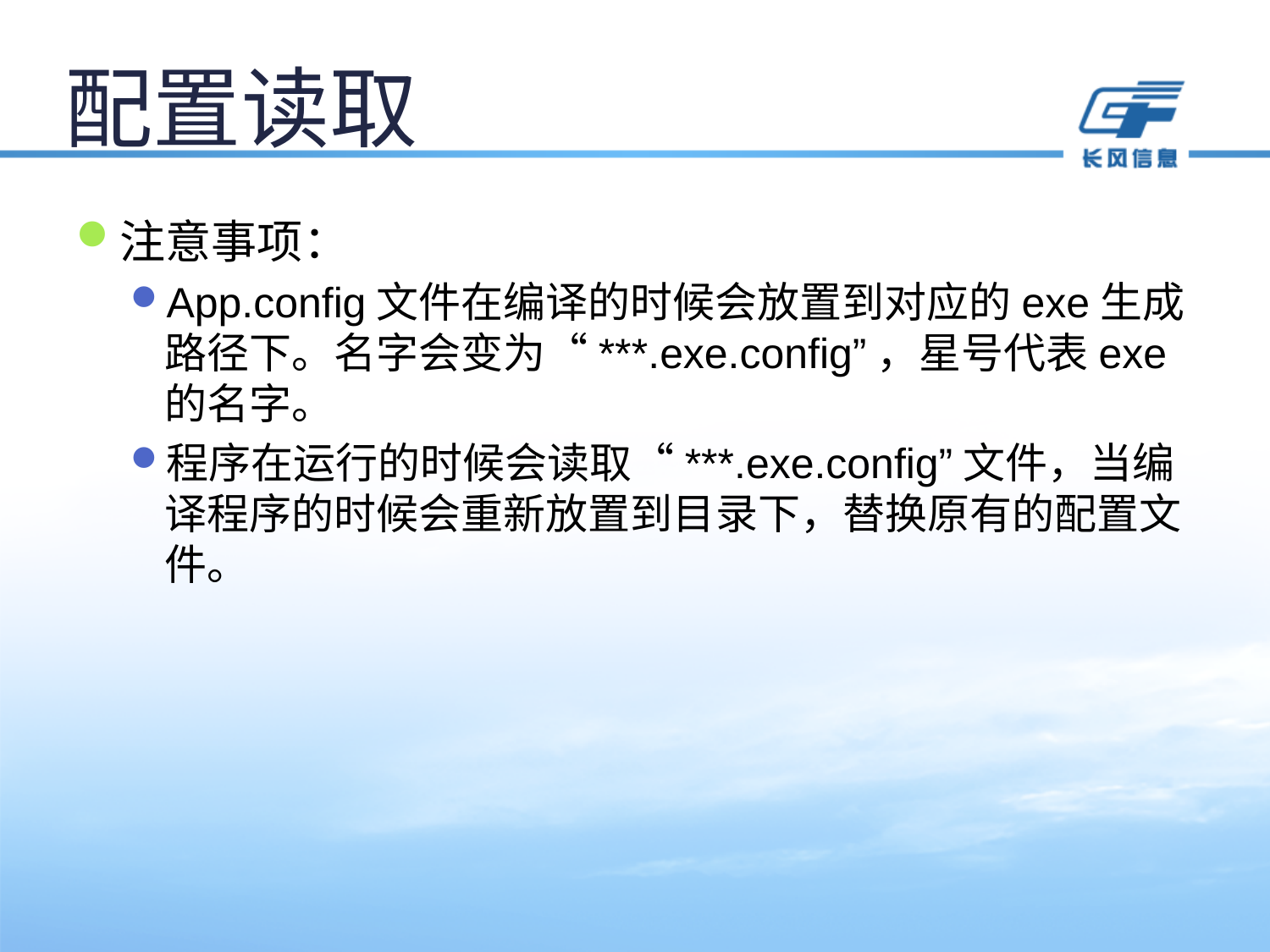

# 配置读取
注意事项：
App.config文件在编译的时候会放置到对应的exe生成路径下。名字会变为“***.exe.config”，星号代表exe的名字。
程序在运行的时候会读取“***.exe.config”文件，当编译程序的时候会重新放置到目录下，替换原有的配置文件。